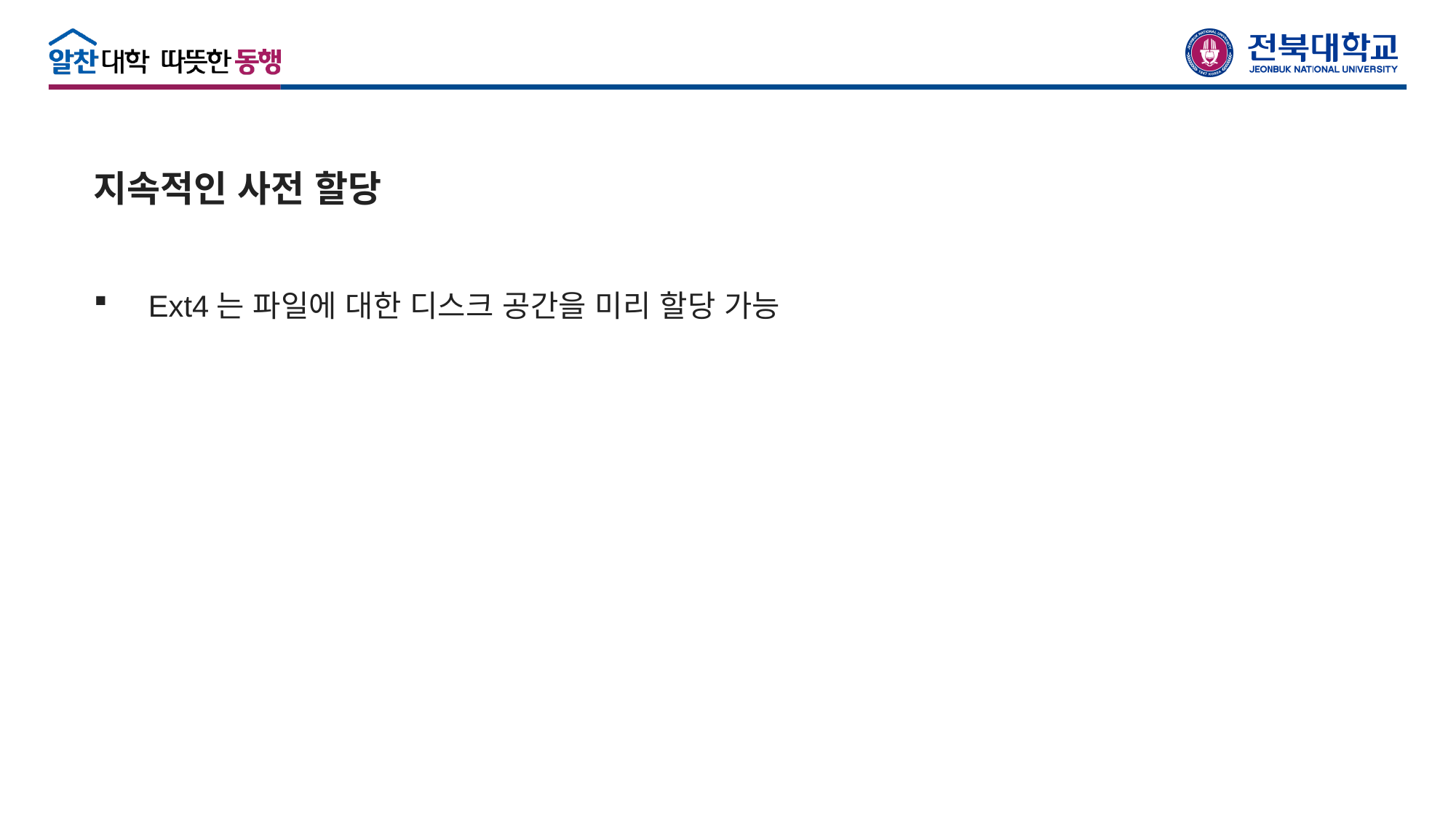

지속적인 사전 할당
Ext4는 파일에 대한 디스크 공간을 미리 할당 가능